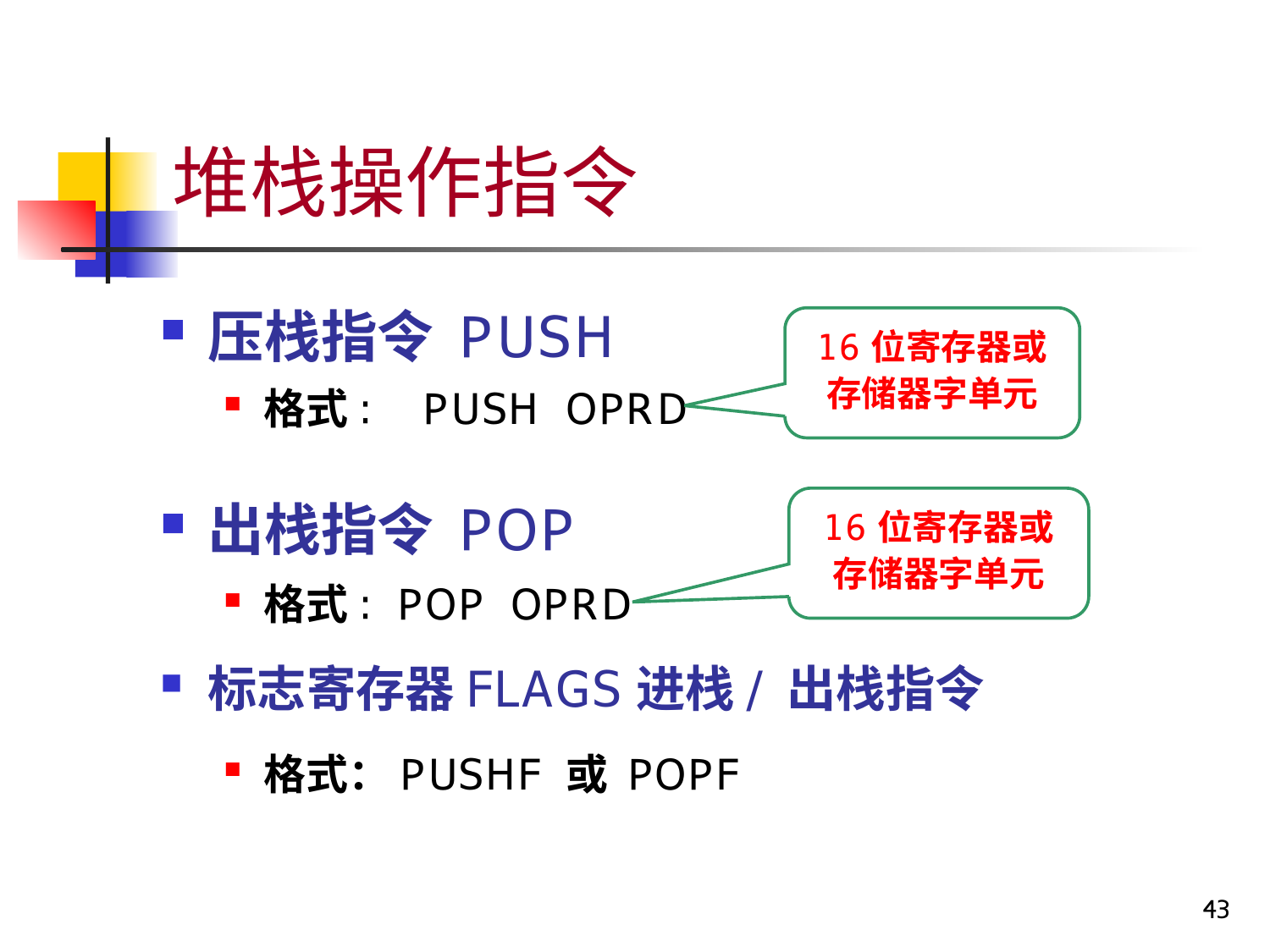

# 堆栈操作指令
压栈指令 PUSH
格式:    PUSH  OPRD
出栈指令 POP
格式:  POP  OPRD
标志寄存器FLAGS进栈/出栈指令
格式：PUSHF 或 POPF
16位寄存器或
存储器字单元
16位寄存器或
存储器字单元
43